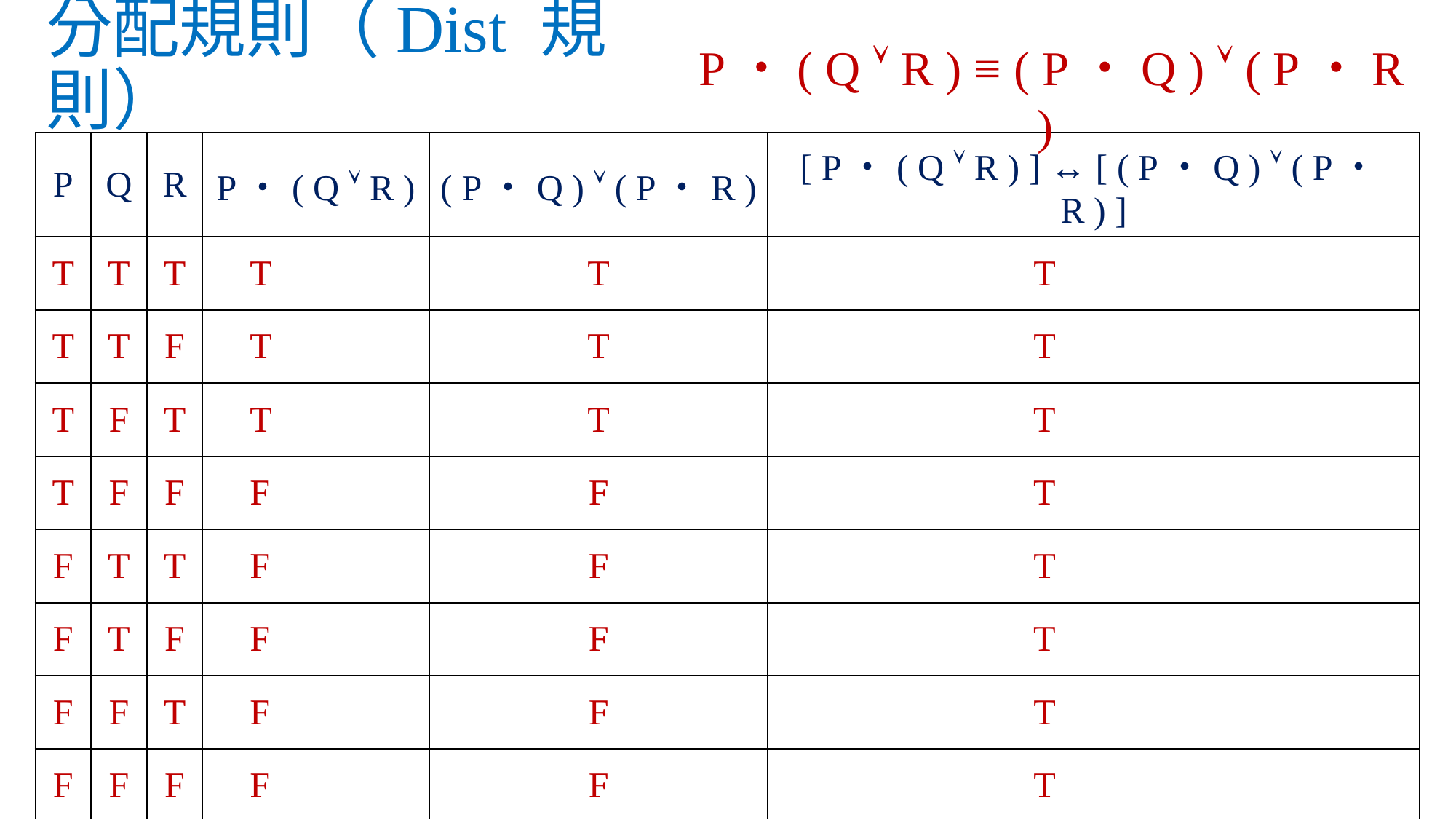

# 分配規則（Dist 規則）
P・( Q ∨ R ) ≡ ( P・Q ) ∨ ( P・R )
| P | Q | R | P・( Q ∨ R ) | ( P・Q ) ∨ ( P・R ) | [ P・( Q ∨ R ) ] ↔︎ [ ( P・Q ) ∨ ( P・R ) ] |
| --- | --- | --- | --- | --- | --- |
| T | T | T | T | T | T |
| T | T | F | T | T | T |
| T | F | T | T | T | T |
| T | F | F | F | F | T |
| F | T | T | F | F | T |
| F | T | F | F | F | T |
| F | F | T | F | F | T |
| F | F | F | F | F | T |